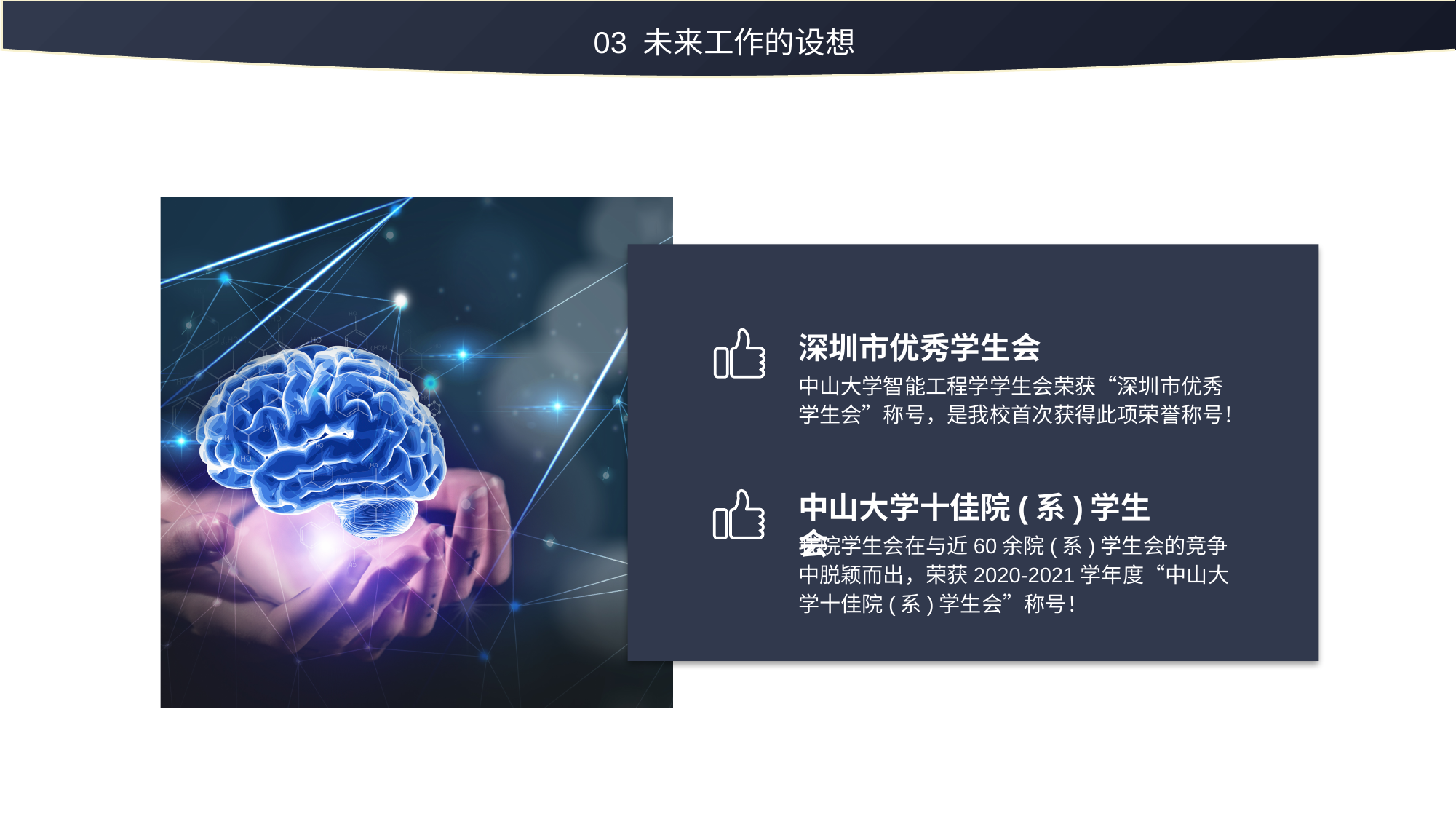

03 未来工作的设想

深圳市优秀学生会
中山大学智能工程学学生会荣获“深圳市优秀学生会”称号，是我校首次获得此项荣誉称号！

中山大学十佳院(系)学生会
我院学生会在与近60余院(系)学生会的竞争中脱颖而出，荣获2020-2021学年度“中山大学十佳院(系)学生会”称号！